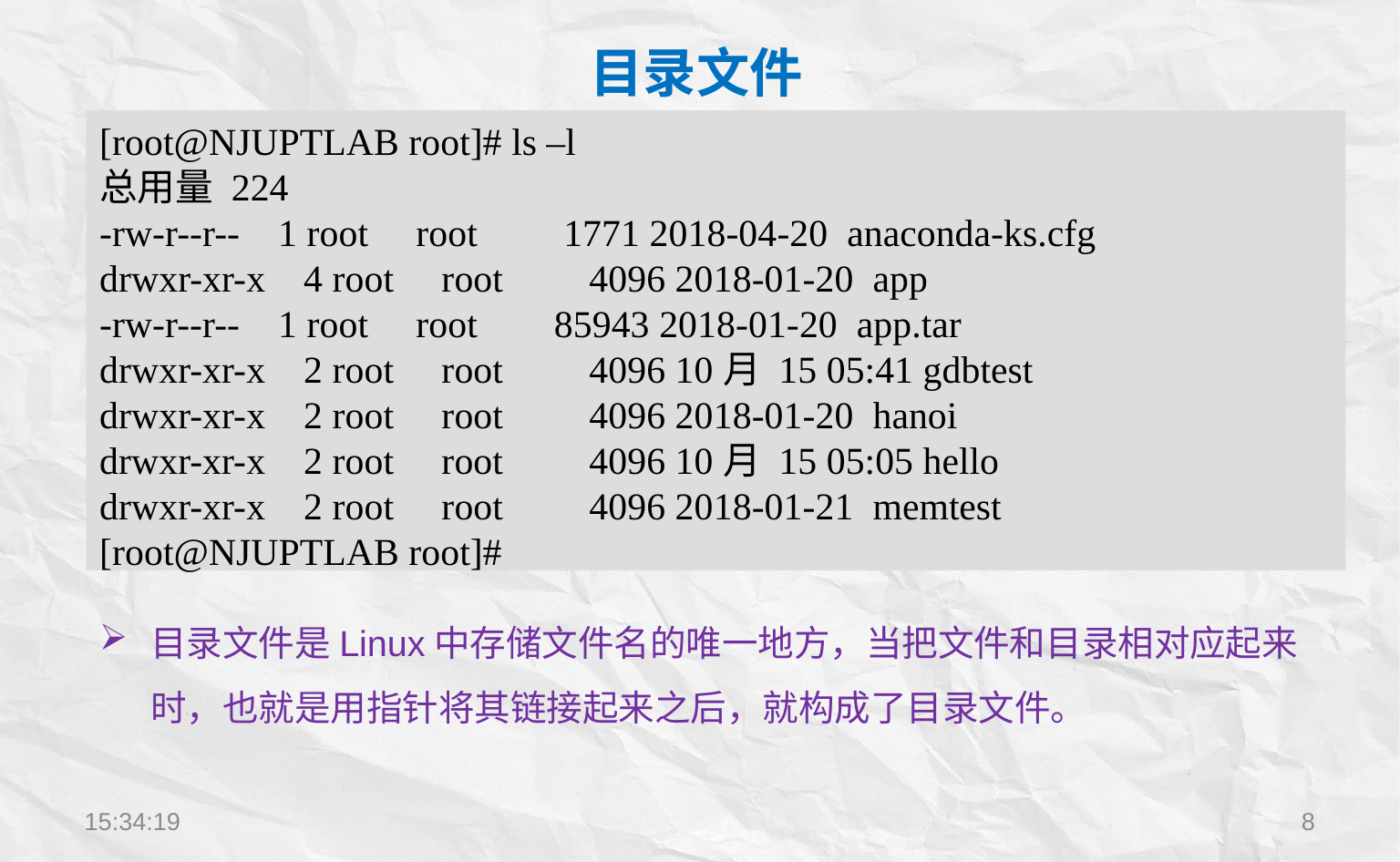

目录文件
[root@NJUPTLAB root]# ls –l
总用量 224
-rw-r--r--    1 root     root         1771 2018-04-20  anaconda-ks.cfg
drwxr-xr-x    4 root     root         4096 2018-01-20  app
-rw-r--r--    1 root     root        85943 2018-01-20  app.tar
drwxr-xr-x    2 root     root         4096 10月 15 05:41 gdbtest
drwxr-xr-x    2 root     root         4096 2018-01-20  hanoi
drwxr-xr-x    2 root     root         4096 10月 15 05:05 hello
drwxr-xr-x    2 root     root         4096 2018-01-21  memtest
[root@NJUPTLAB root]#
目录文件是Linux中存储文件名的唯一地方，当把文件和目录相对应起来时，也就是用指针将其链接起来之后，就构成了目录文件。
15:34:19
8